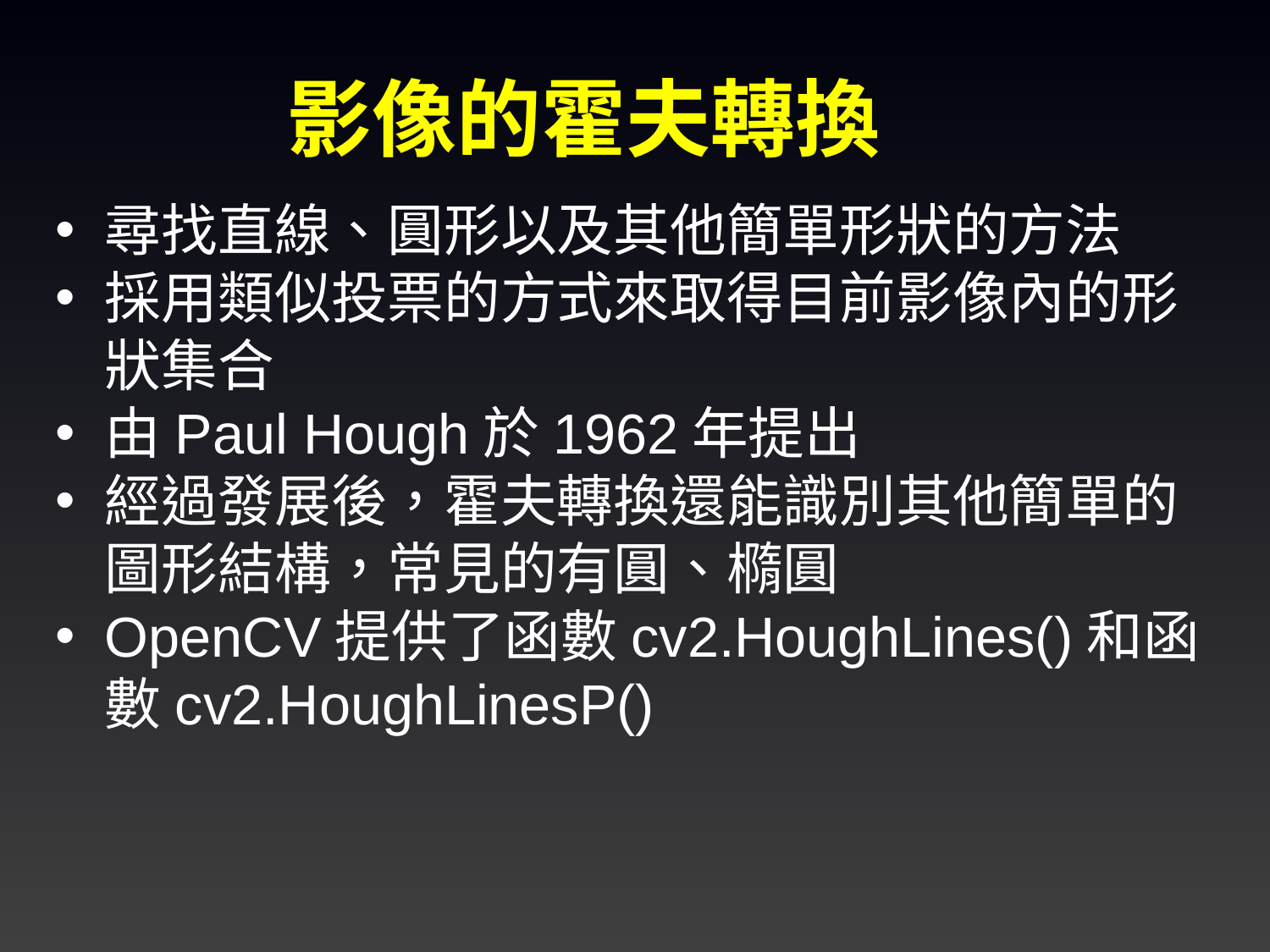

影像的霍夫轉換
尋找直線、圓形以及其他簡單形狀的方法
採用類似投票的方式來取得目前影像內的形狀集合
由Paul Hough於1962年提出
經過發展後，霍夫轉換還能識別其他簡單的圖形結構，常見的有圓、橢圓
OpenCV提供了函數cv2.HoughLines()和函數cv2.HoughLinesP()